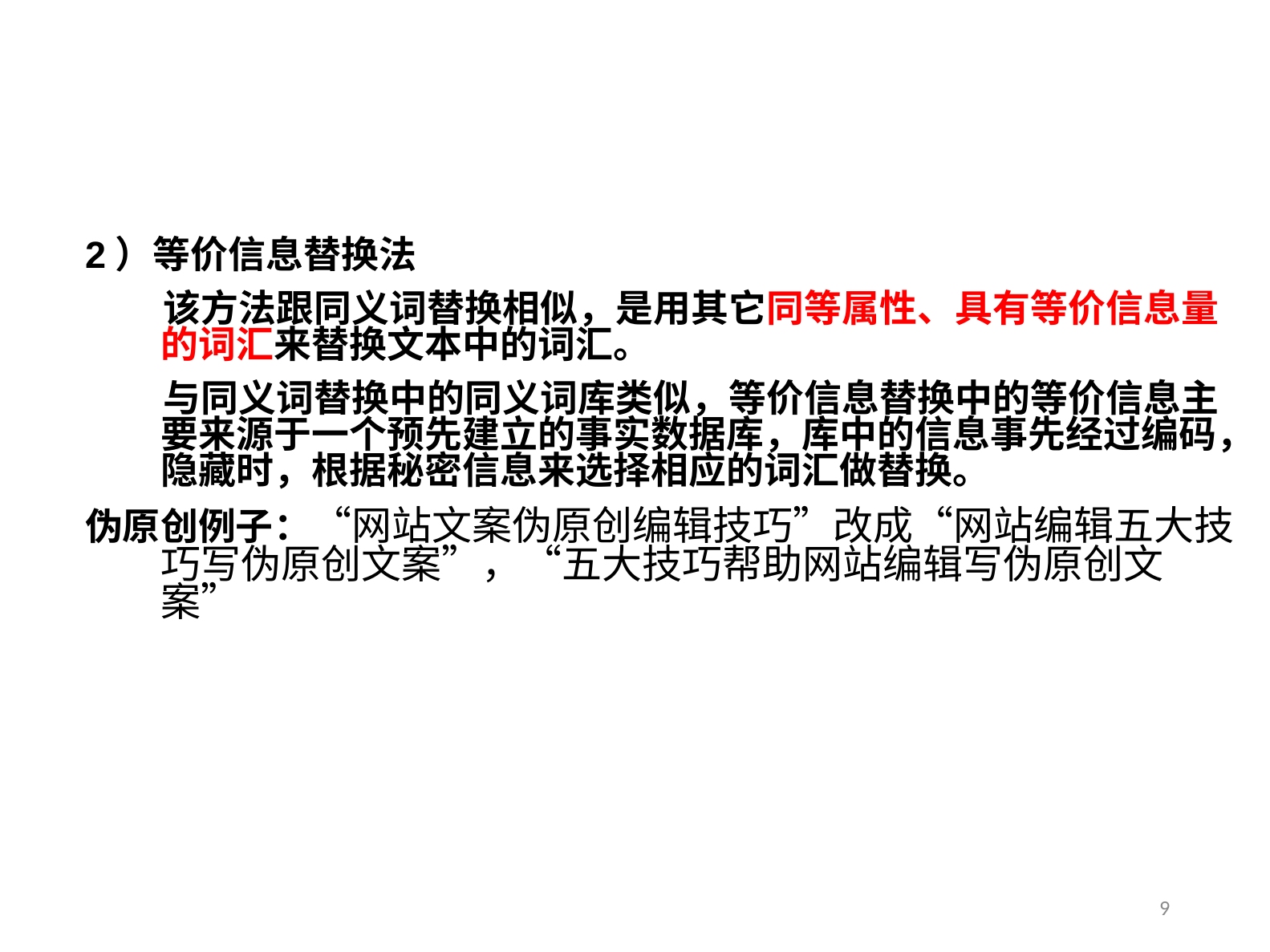

2）等价信息替换法
        该方法跟同义词替换相似，是用其它同等属性、具有等价信息量的词汇来替换文本中的词汇。
        与同义词替换中的同义词库类似，等价信息替换中的等价信息主要来源于一个预先建立的事实数据库，库中的信息事先经过编码，隐藏时，根据秘密信息来选择相应的词汇做替换。
伪原创例子：“网站文案伪原创编辑技巧”改成“网站编辑五大技巧写伪原创文案”，“五大技巧帮助网站编辑写伪原创文案”
9